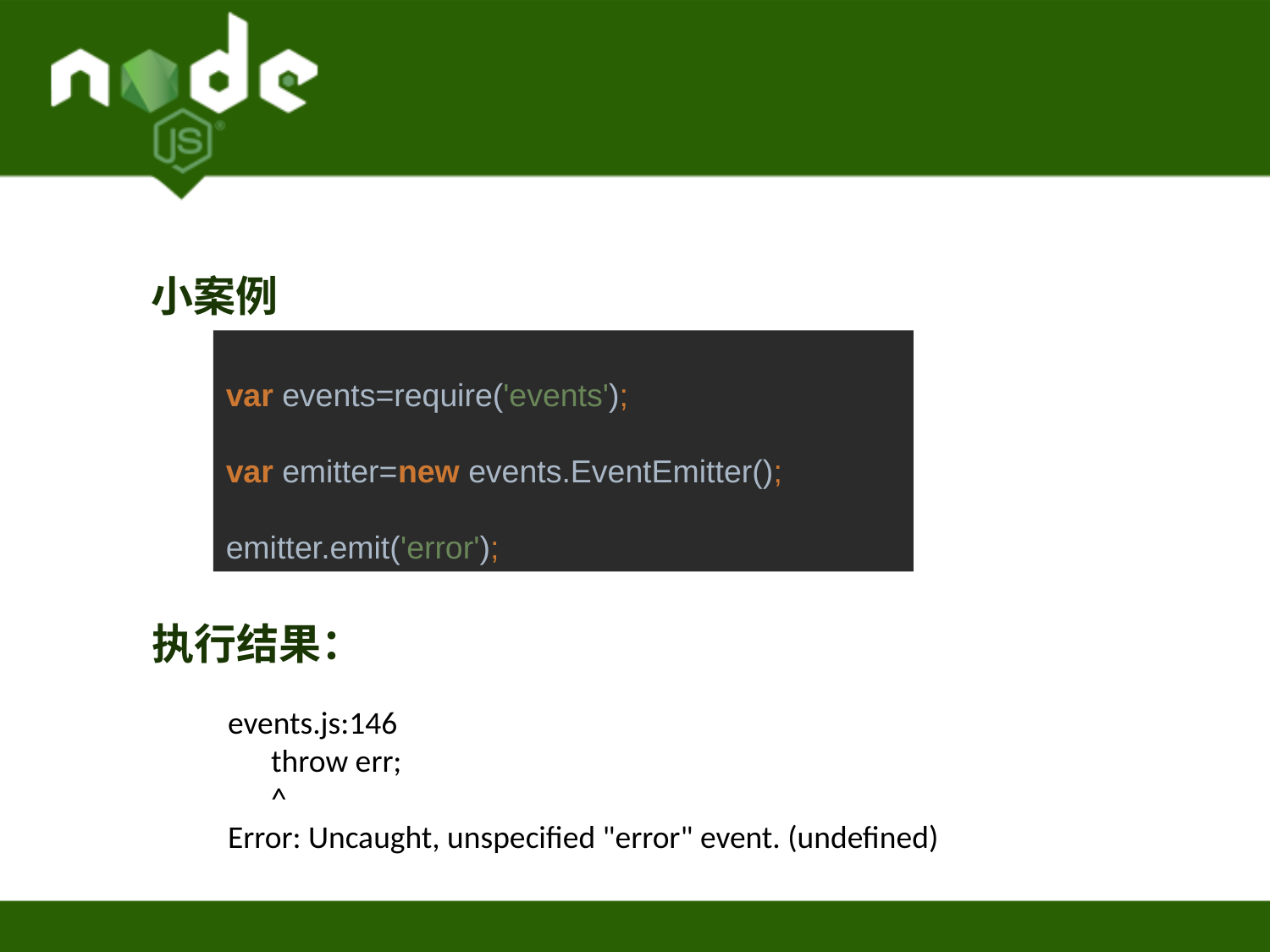

小案例
var events=require('events');
var emitter=new events.EventEmitter();
emitter.emit('error');
执行结果：
events.js:146
      throw err;
      ^
Error: Uncaught, unspecified "error" event. (undefined)